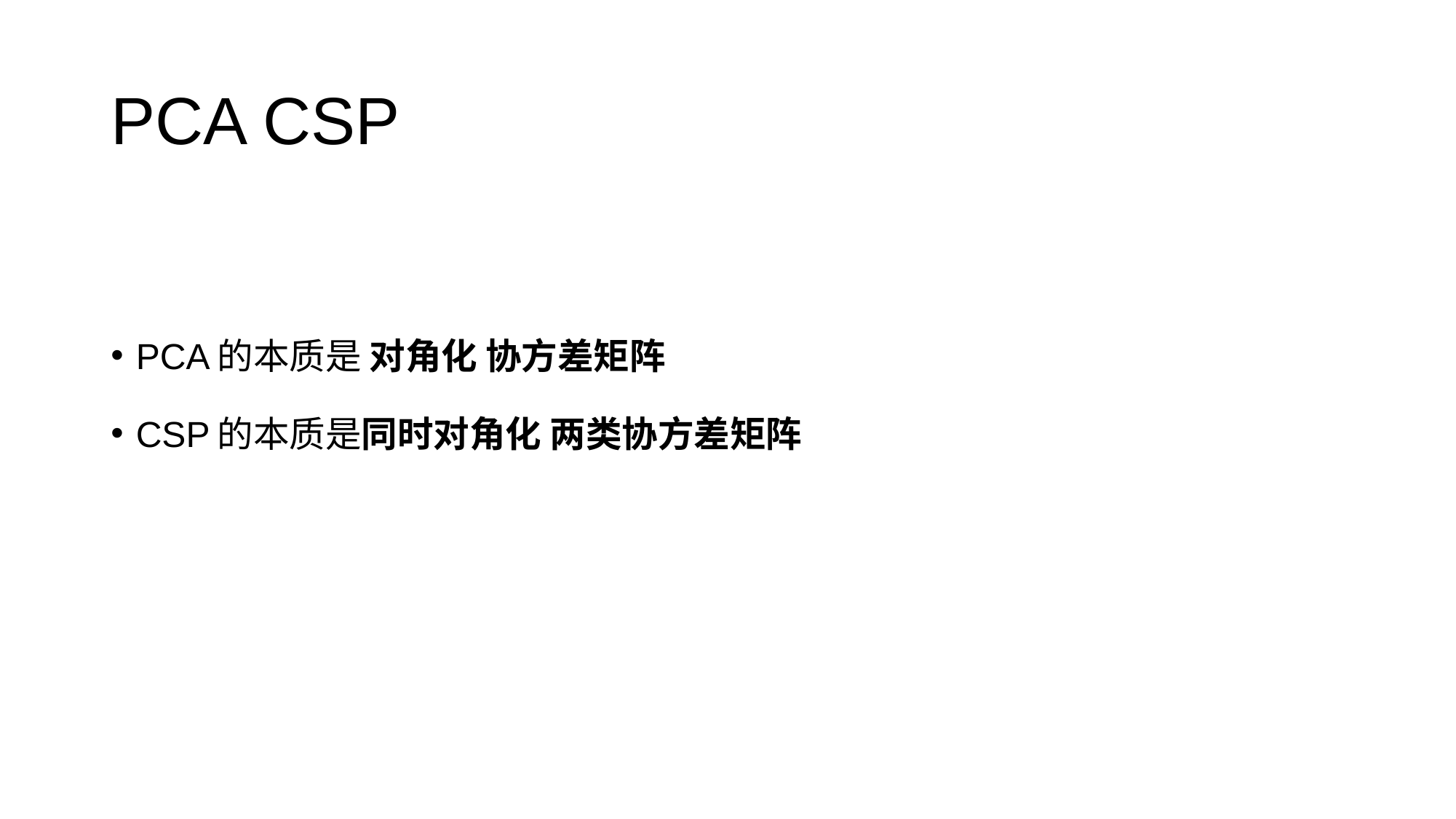

# PCA CSP
PCA的本质是 对角化 协方差矩阵
CSP的本质是同时对角化 两类协方差矩阵